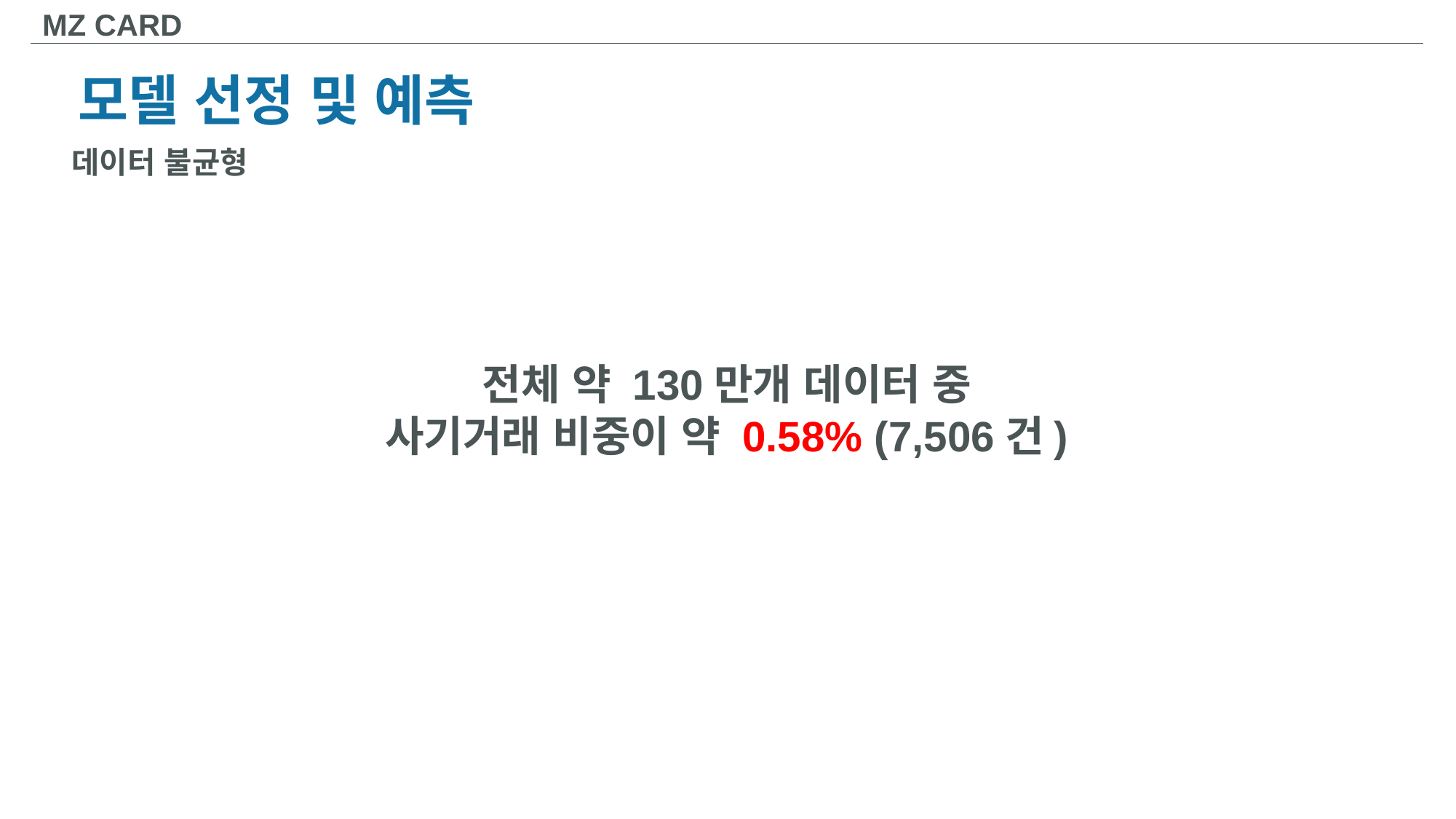

MZ CARD
모델 선정 및 예측
데이터 불균형
전체 약 130만개 데이터 중
사기거래 비중이 약 0.58% (7,506건)